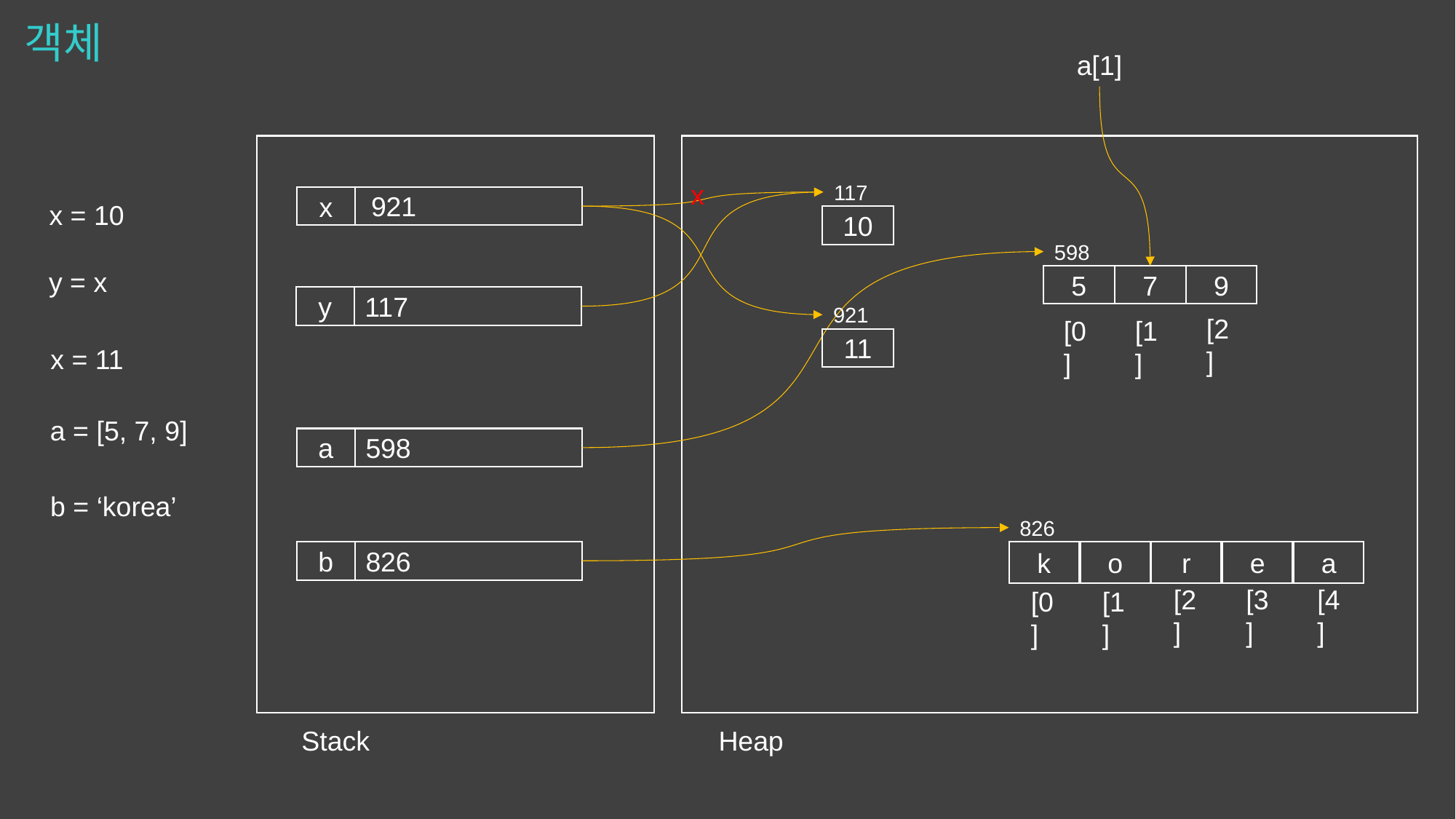

# 객체
a[1]
598
5
7
9
[2]
[0]
[1]

x
921
117
10
x
117
x = 10
y
117
a
598
y = x
921
11
x = 11
a = [5, 7, 9]
b = ‘korea’
826
k
o
r
e
a
[2]
[3]
[4]
[0]
[1]
b
826
Stack
Heap